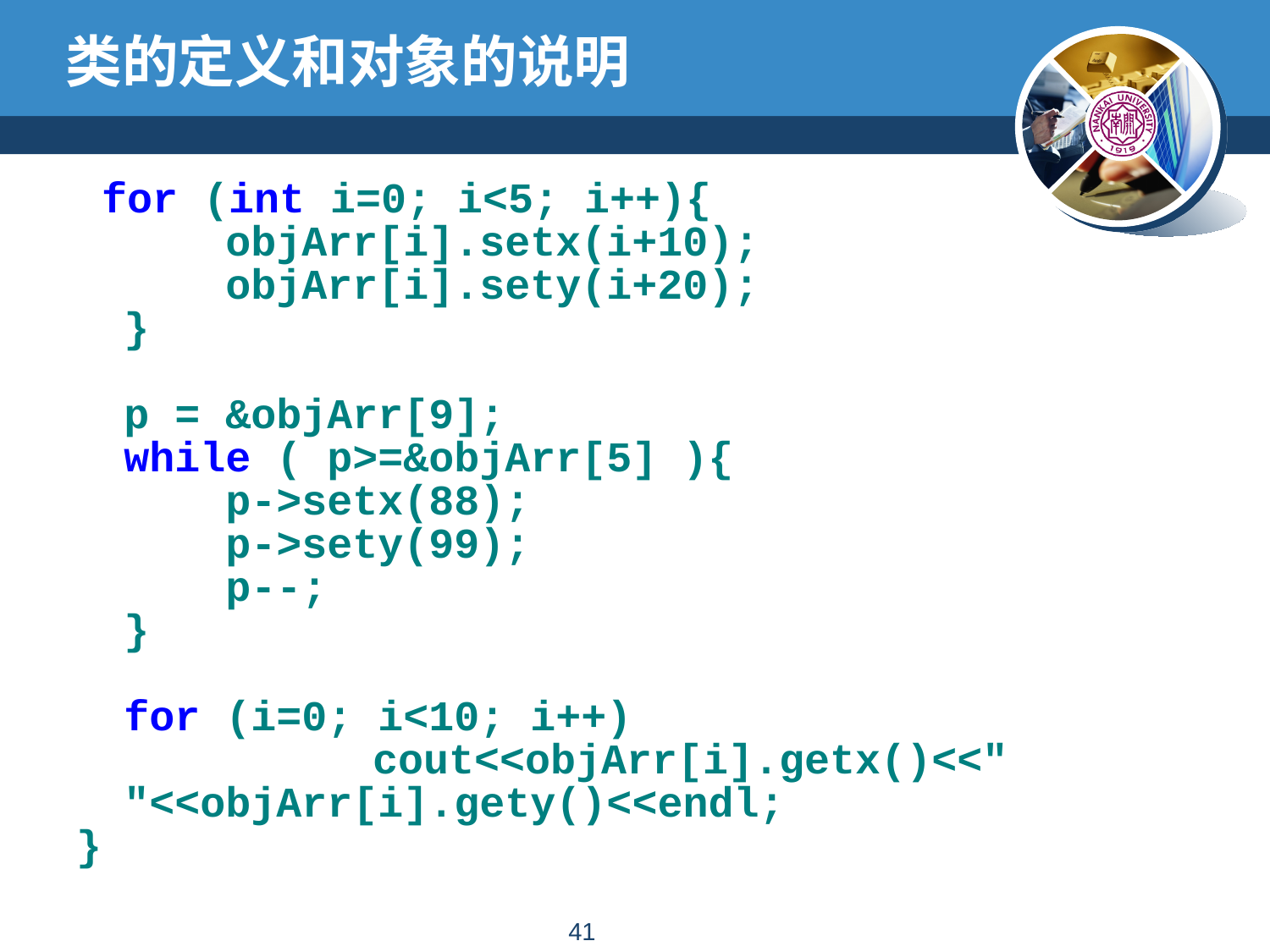

# 类的定义和对象的说明
 for (int i=0; i<5; i++){
	    objArr[i].setx(i+10);
	    objArr[i].sety(i+20);
	}

	p = &objArr[9];
	while ( p>=&objArr[5] ){
	    p->setx(88);
	    p->sety(99);
	    p--;
	}

	for (i=0; i<10; i++)
	    cout<<objArr[i].getx()<<"    "<<objArr[i].gety()<<endl;
}
41